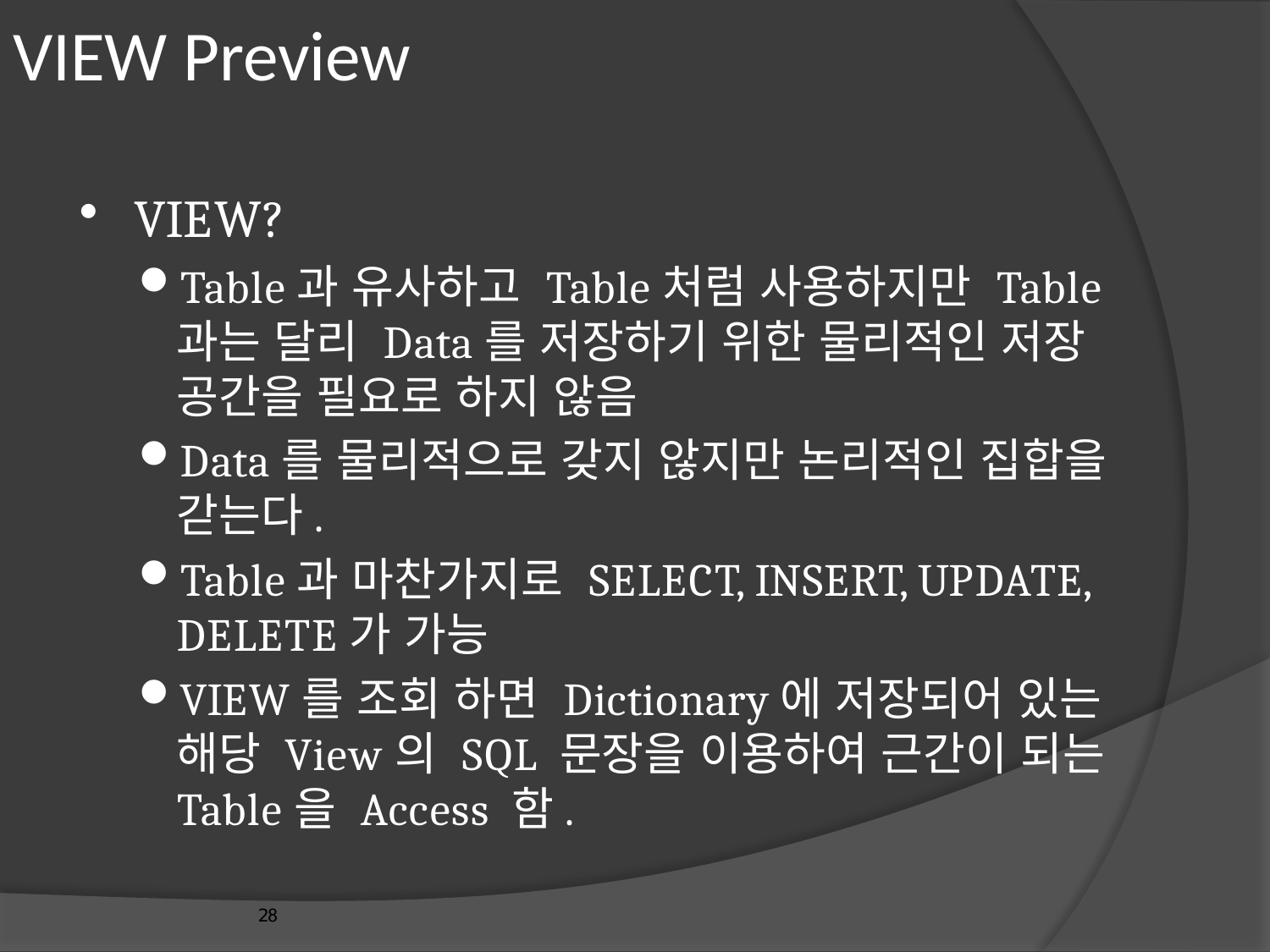

# VIEW Preview
VIEW?
Table과 유사하고 Table처럼 사용하지만 Table과는 달리 Data를 저장하기 위한 물리적인 저장 공간을 필요로 하지 않음
Data를 물리적으로 갖지 않지만 논리적인 집합을  갇는다.
Table과 마찬가지로 SELECT, INSERT, UPDATE, DELETE가 가능
VIEW를 조회 하면 Dictionary에 저장되어 있는 해당 View의 SQL 문장을 이용하여 근간이 되는 Table을 Access 함.
28